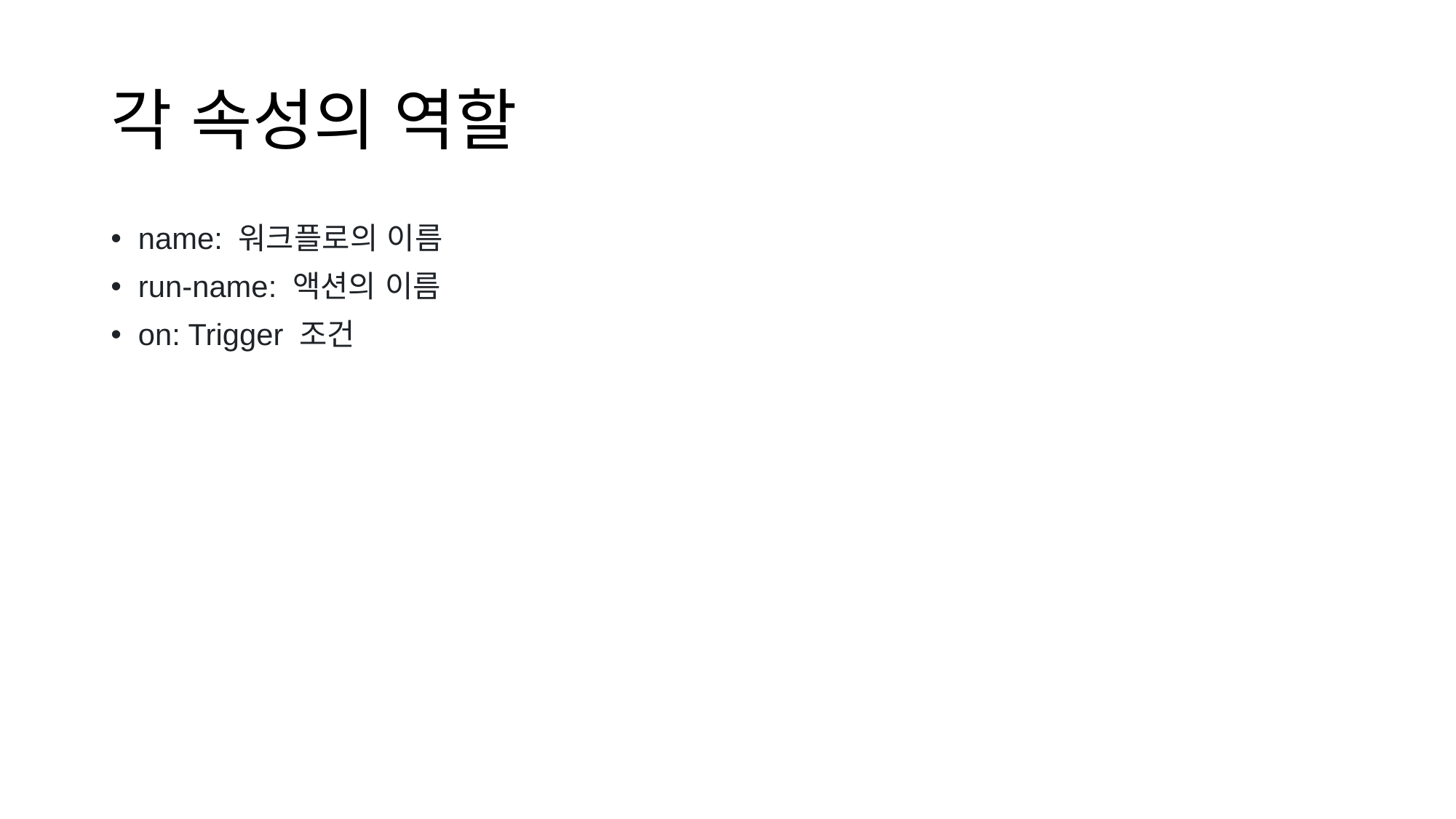

# 각 속성의 역할
name: 워크플로의 이름
run-name: 액션의 이름
on: Trigger 조건